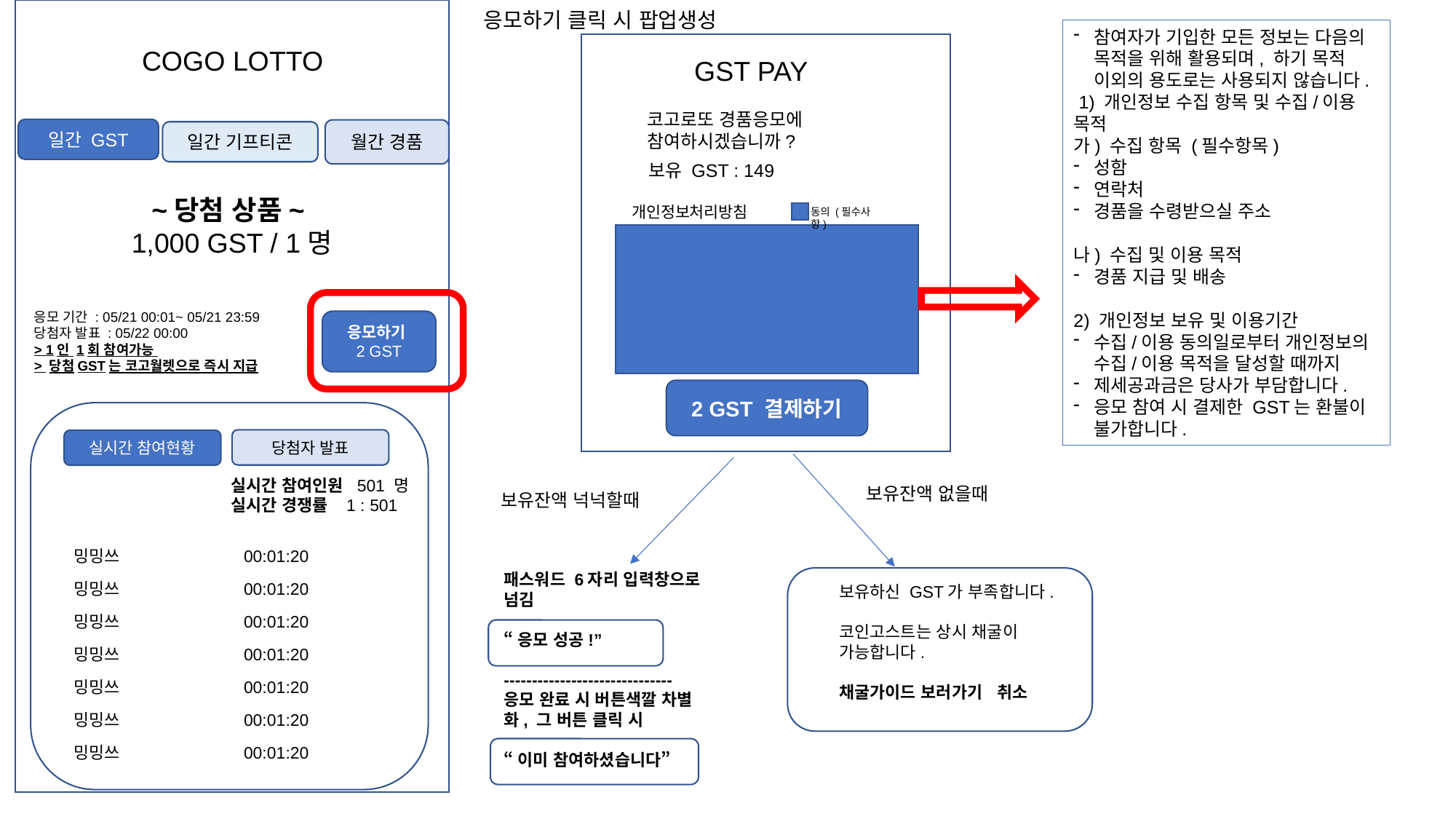

응모하기 클릭 시 팝업생성
참여자가 기입한 모든 정보는 다음의 목적을 위해 활용되며, 하기 목적 이외의 용도로는 사용되지 않습니다.
 1) 개인정보 수집 항목 및 수집/이용 목적
가) 수집 항목 (필수항목)
성함
연락처
경품을 수령받으실 주소

나) 수집 및 이용 목적
경품 지급 및 배송

2) 개인정보 보유 및 이용기간
수집/이용 동의일로부터 개인정보의 수집/이용 목적을 달성할 때까지
제세공과금은 당사가 부담합니다.
응모 참여 시 결제한 GST는 환불이 불가합니다.

COGO LOTTO
#
GST PAY

코고로또 경품응모에 참여하시겠습니까?

일간 GST
월간 경품
일간 기프티콘
보유 GST : 149

~당첨 상품~
1,000 GST / 1명
개인정보처리방침
동의 (필수사항)

응모 기간 : 05/21 00:01~ 05/21 23:59
당첨자 발표 : 05/22 00:00
> 1인 1회 참여가능
> 당첨GST는 코고월렛으로 즉시 지급
응모하기
2 GST
2 GST 결제하기

당첨자 발표
실시간 참여현황
실시간 참여인원  501 명
실시간 경쟁률   1 : 501
보유잔액 없을때
보유잔액 넉넉할때
밍밍쓰                00:01:20
밍밍쓰                00:01:20
밍밍쓰                00:01:20
밍밍쓰                00:01:20
밍밍쓰                00:01:20
밍밍쓰                00:01:20
밍밍쓰                00:01:20
패스워드 6자리 입력창으로 넘김

“응모 성공!”

------------------------------
응모 완료 시 버튼색깔 차별화, 그 버튼 클릭 시

“이미 참여하셨습니다”

보유하신 GST가 부족합니다.
코인고스트는 상시 채굴이 가능합니다.

채굴가이드 보러가기   취소